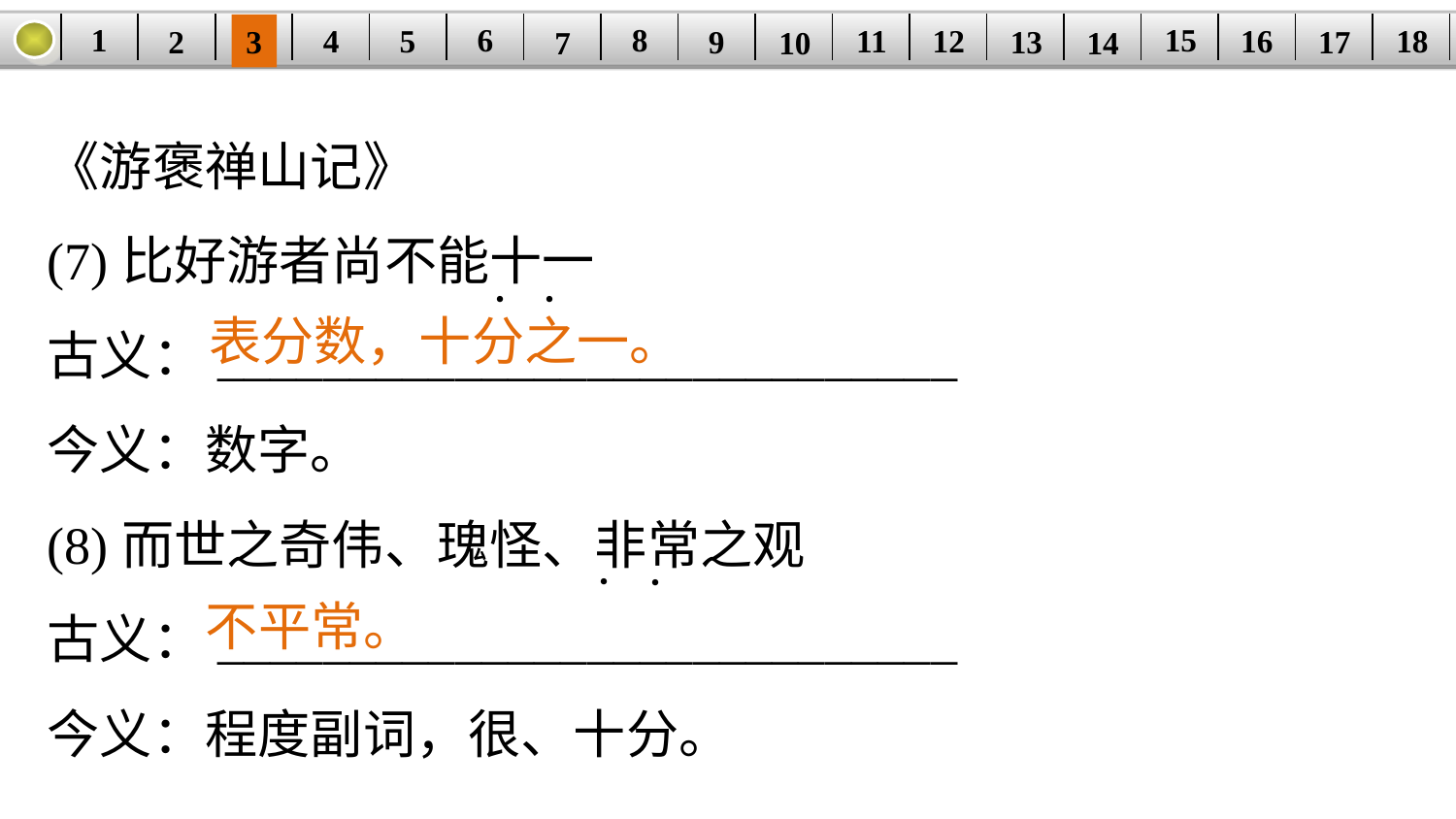

1
8
15
6
11
18
5
16
|  |  |  |  |  |  |  |  |  |  |  |  |  |  |  |  |  |  |
| --- | --- | --- | --- | --- | --- | --- | --- | --- | --- | --- | --- | --- | --- | --- | --- | --- | --- |
12
4
17
13
3
9
2
14
7
10

《游褒禅山记》
(7)比好游者尚不能十一
古义：____________________________
今义：数字。
(8)而世之奇伟、瑰怪、非常之观
古义：____________________________
今义：程度副词，很、十分。
·
·
表分数，十分之一。
·
·
不平常。